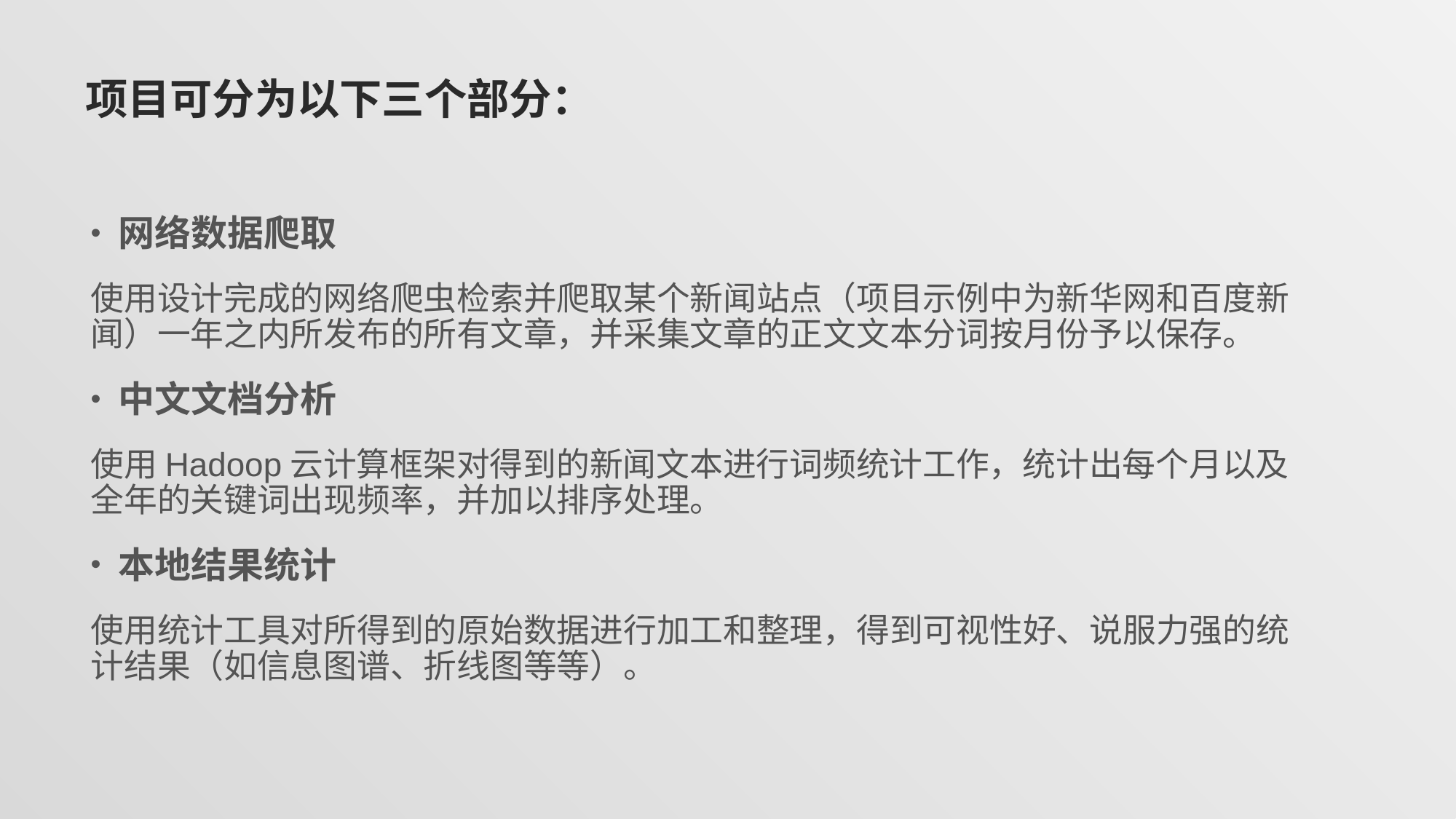

# 项目可分为以下三个部分：
网络数据爬取
使用设计完成的网络爬虫检索并爬取某个新闻站点（项目示例中为新华网和百度新闻）一年之内所发布的所有文章，并采集文章的正文文本分词按月份予以保存。
中文文档分析
使用Hadoop云计算框架对得到的新闻文本进行词频统计工作，统计出每个月以及全年的关键词出现频率，并加以排序处理。
本地结果统计
使用统计工具对所得到的原始数据进行加工和整理，得到可视性好、说服力强的统计结果（如信息图谱、折线图等等）。